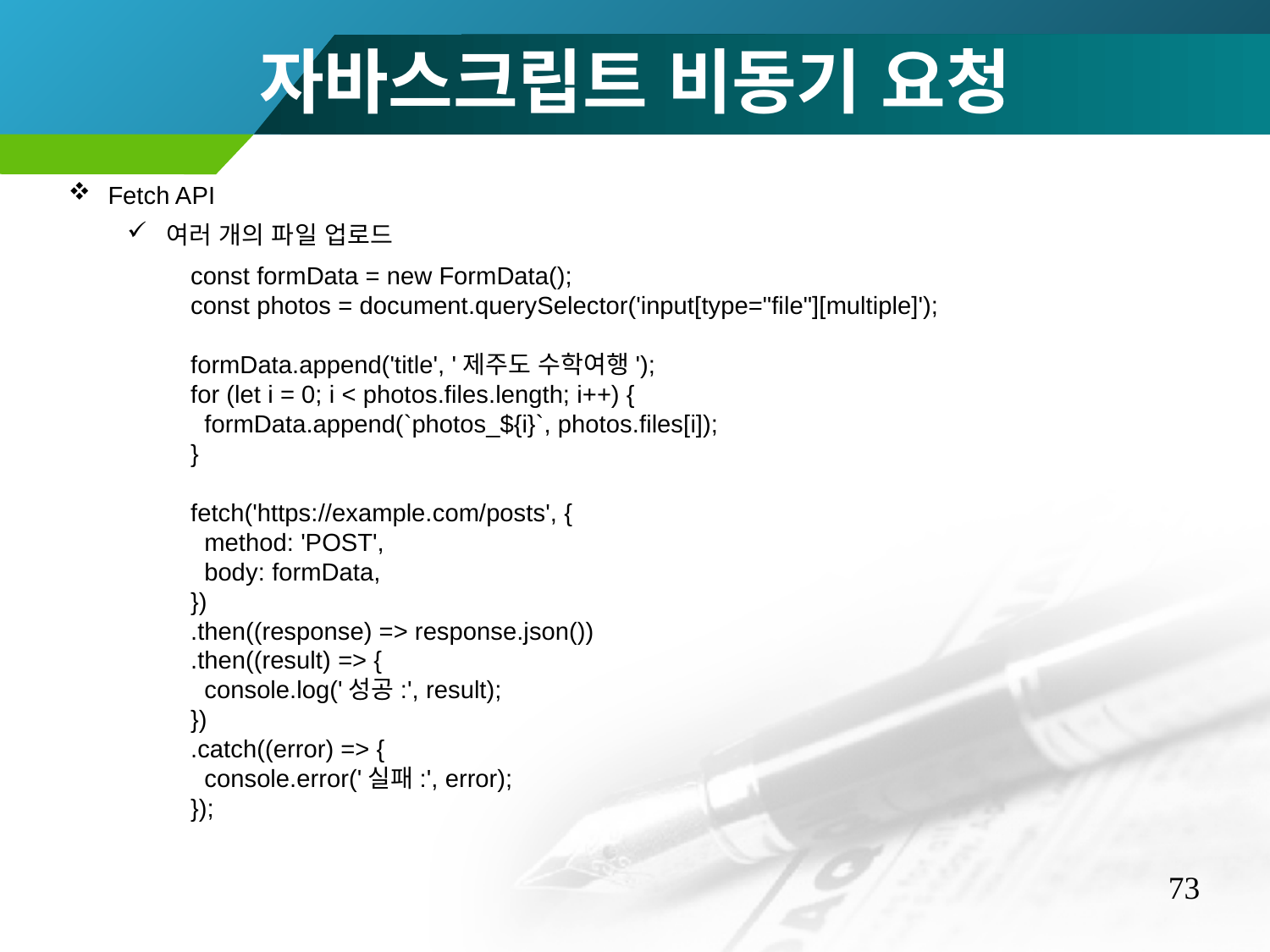

자바스크립트 비동기 요청
Fetch API
여러 개의 파일 업로드
const formData = new FormData();
const photos = document.querySelector('input[type="file"][multiple]');

formData.append('title', '제주도 수학여행');
for (let i = 0; i < photos.files.length; i++) {
  formData.append(`photos_${i}`, photos.files[i]);
}

fetch('https://example.com/posts', {
  method: 'POST',
  body: formData,
})
.then((response) => response.json())
.then((result) => {
  console.log('성공:', result);
})
.catch((error) => {
  console.error('실패:', error);
});

73